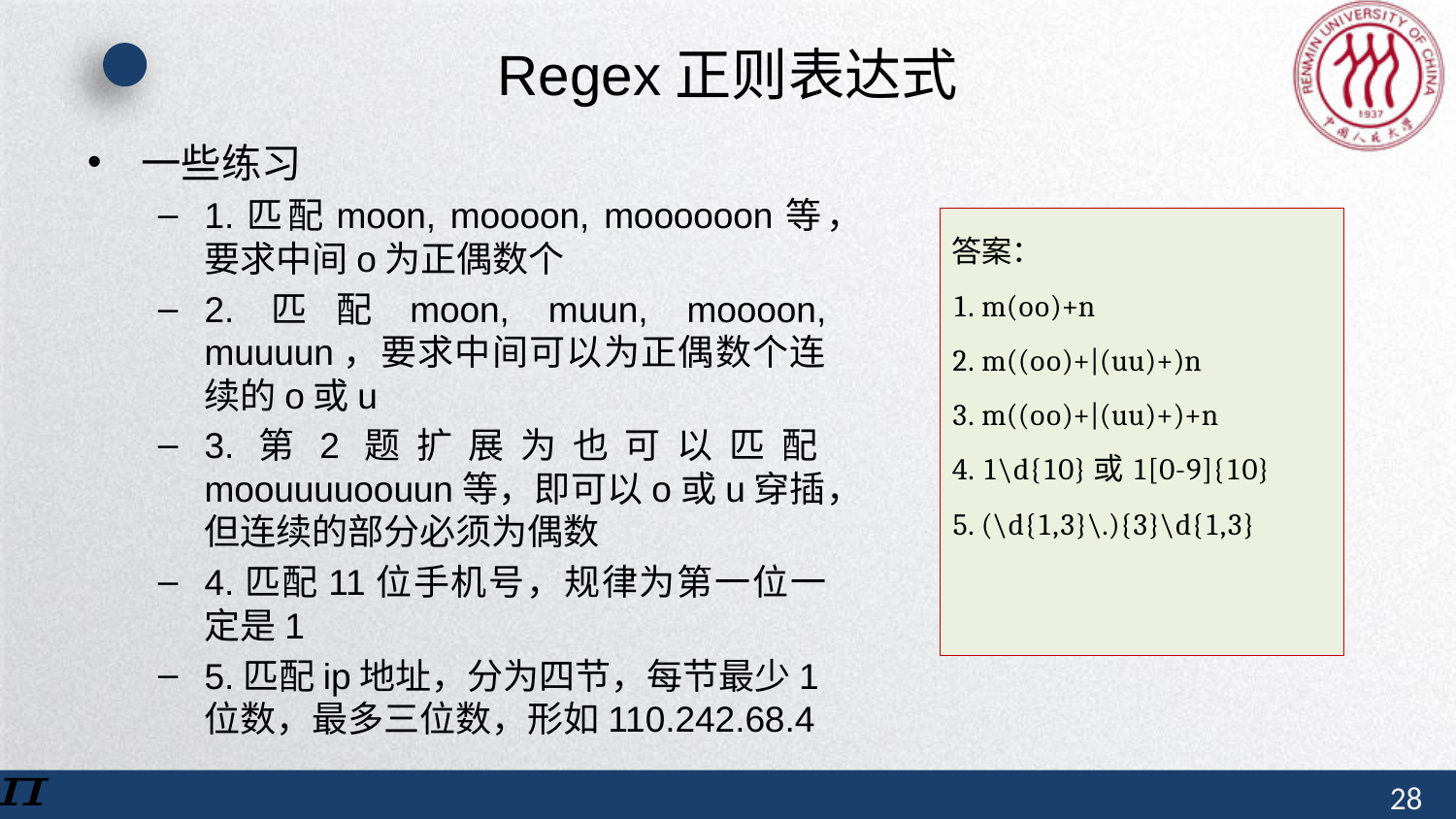

# Regex正则表达式
一些练习
1.匹配moon, moooon, moooooon等，要求中间o为正偶数个
2.匹配moon, muun, moooon, muuuun，要求中间可以为正偶数个连续的o或u
3.第2题扩展为也可以匹配moouuuuoouun等，即可以o或u穿插，但连续的部分必须为偶数
4.匹配11位手机号，规律为第一位一定是1
5.匹配ip地址，分为四节，每节最少1位数，最多三位数，形如110.242.68.4
答案：
1. m(oo)+n
2. m((oo)+|(uu)+)n
3. m((oo)+|(uu)+)+n
4. 1\d{10}或1[0-9]{10}
5. (\d{1,3}\.){3}\d{1,3}